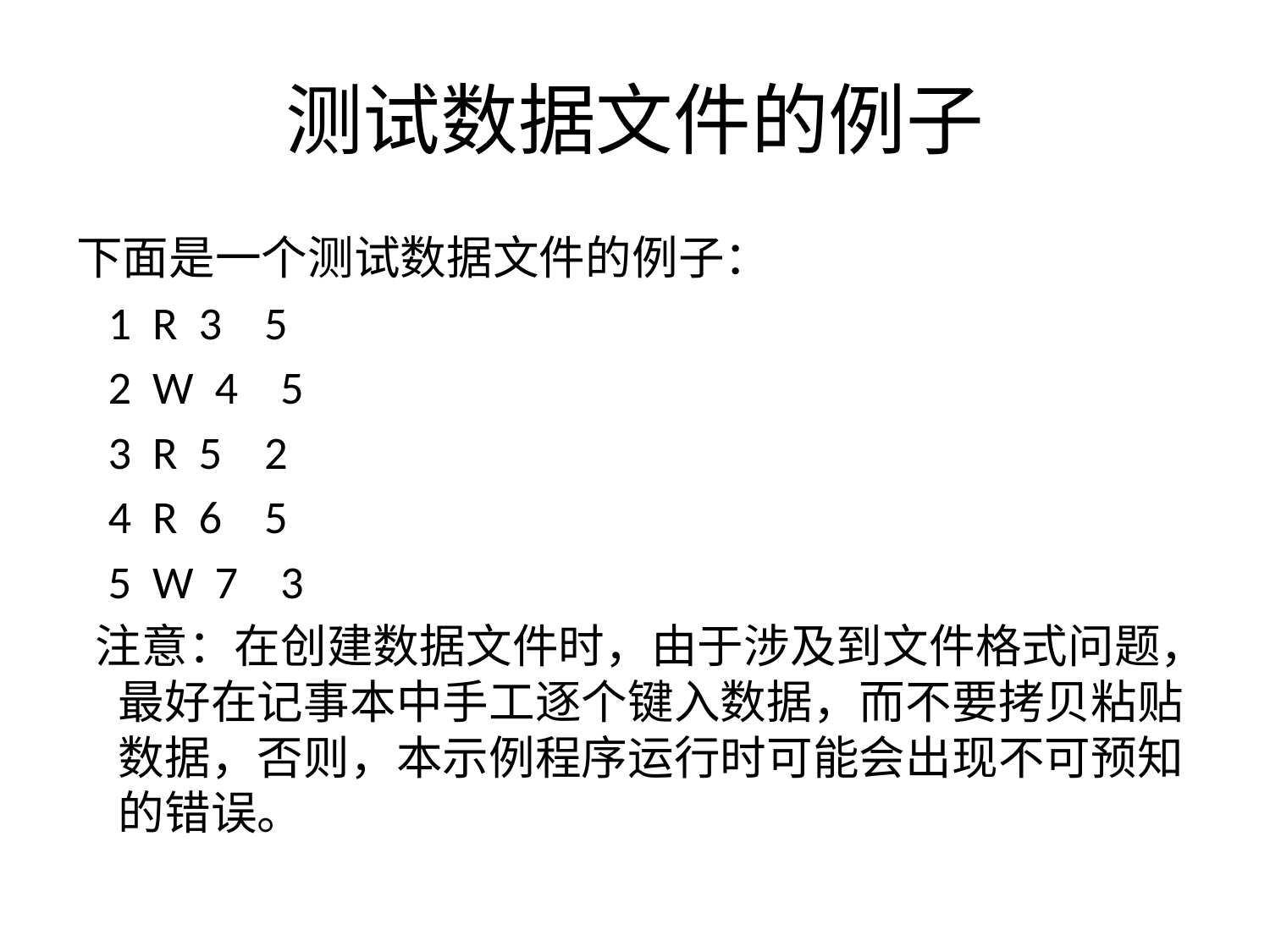

# 测试数据文件的例子
下面是一个测试数据文件的例子：
   1  R  3    5
   2  W  4    5
   3  R  5    2
   4  R  6    5
   5  W  7    3
 注意：在创建数据文件时，由于涉及到文件格式问题，最好在记事本中手工逐个键入数据，而不要拷贝粘贴数据，否则，本示例程序运行时可能会出现不可预知的错误。